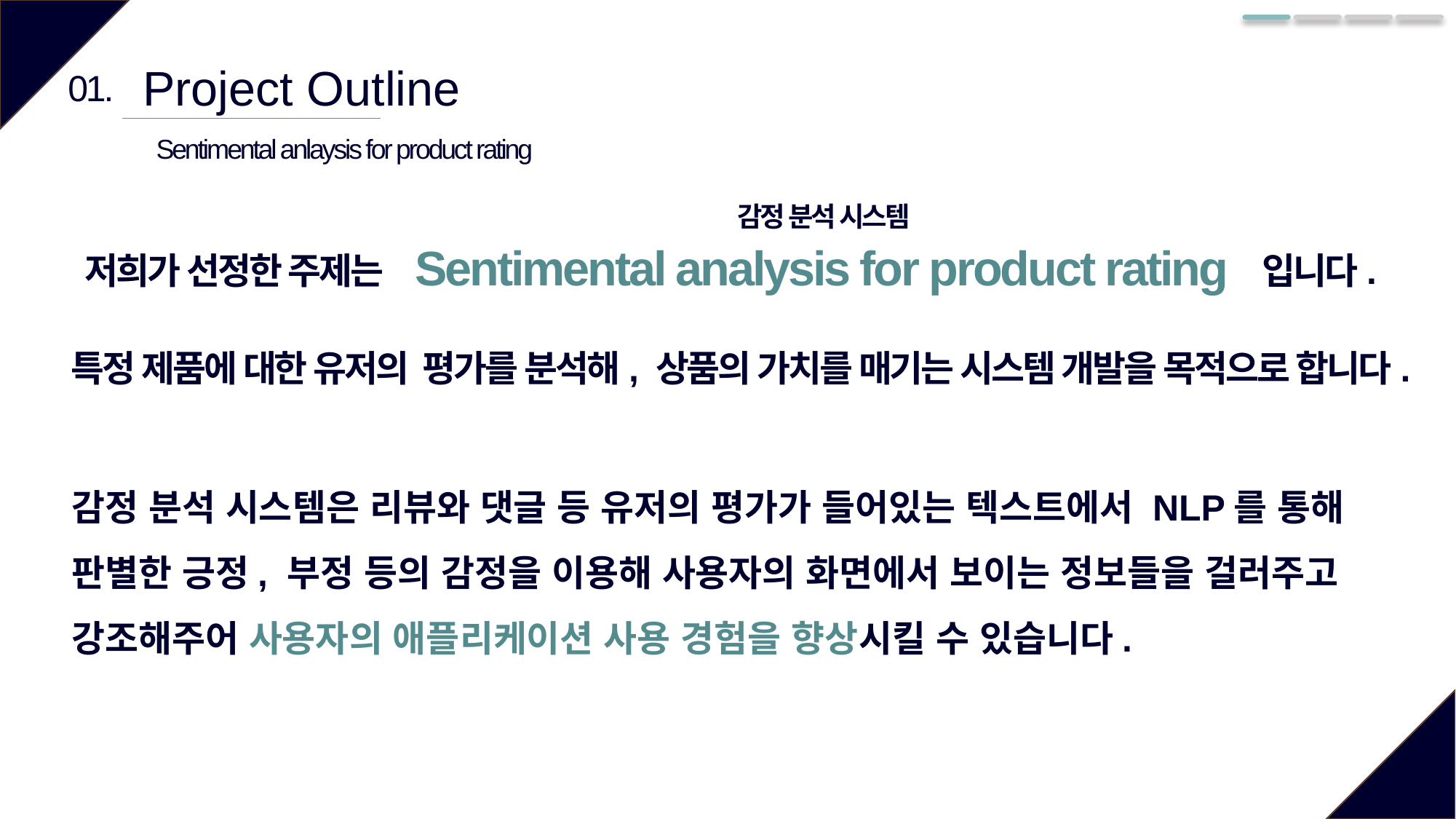

Project Outline
01.
Sentimental anlaysis for product rating
감정 분석 시스템
Sentimental analysis for product rating
저희가 선정한 주제는
입니다.
특정 제품에 대한 유저의  평가를 분석해, 상품의 가치를 매기는 시스템 개발을 목적으로 합니다.
감정 분석 시스템은 리뷰와 댓글 등 유저의 평가가 들어있는 텍스트에서 NLP를 통해
판별한 긍정, 부정 등의 감정을 이용해 사용자의 화면에서 보이는 정보들을 걸러주고
강조해주어 사용자의 애플리케이션 사용 경험을 향상시킬 수 있습니다.